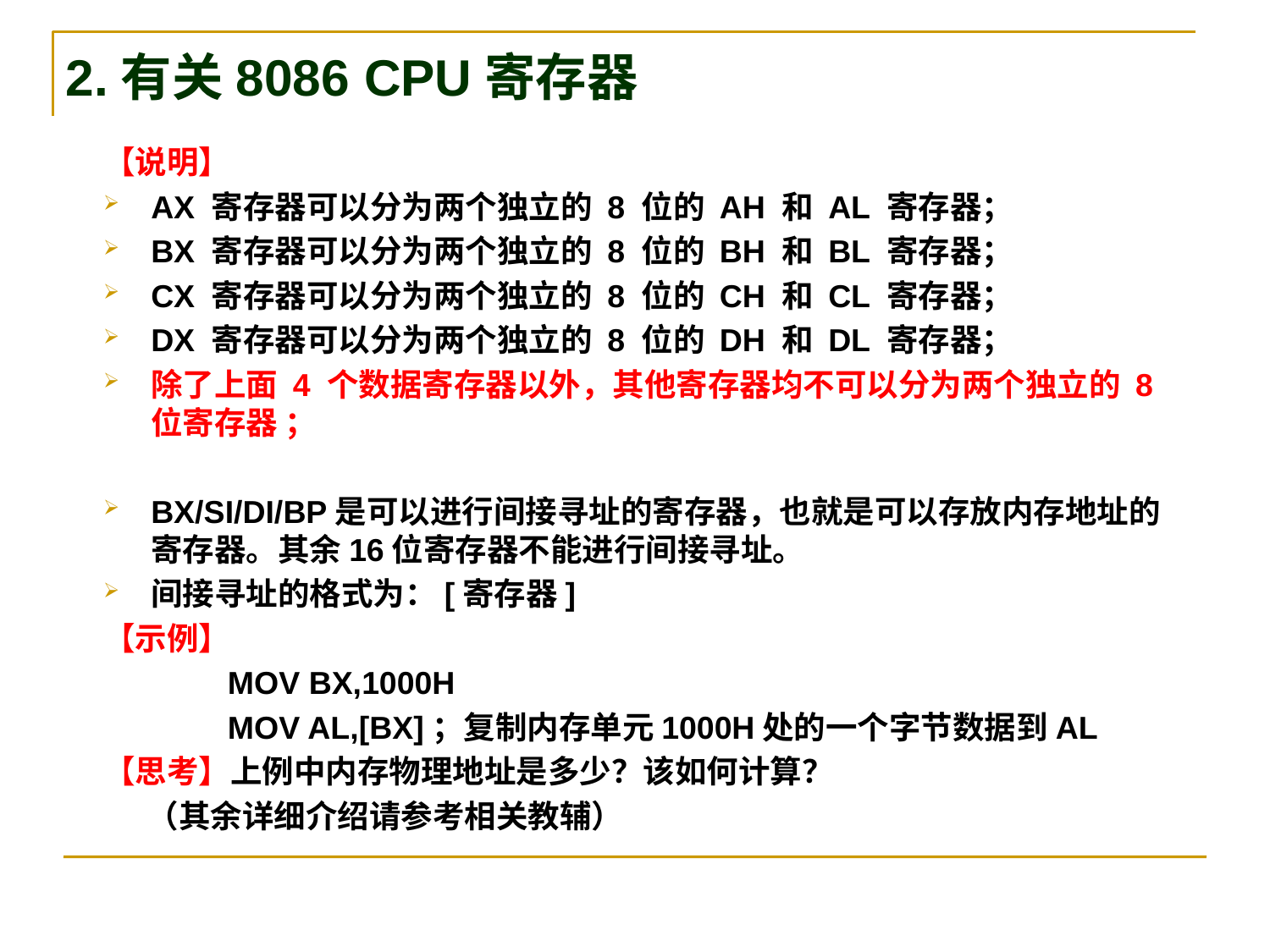

# 2.有关8086 CPU寄存器
【说明】
AX 寄存器可以分为两个独立的 8 位的 AH 和 AL 寄存器；
BX 寄存器可以分为两个独立的 8 位的 BH 和 BL 寄存器；
CX 寄存器可以分为两个独立的 8 位的 CH 和 CL 寄存器；
DX 寄存器可以分为两个独立的 8 位的 DH 和 DL 寄存器；
除了上面 4 个数据寄存器以外，其他寄存器均不可以分为两个独立的 8 位寄存器 ；

BX/SI/DI/BP是可以进行间接寻址的寄存器，也就是可以存放内存地址的寄存器。其余16位寄存器不能进行间接寻址。
间接寻址的格式为：[寄存器]
【示例】
              MOV BX,1000H
              MOV AL,[BX]；复制内存单元1000H处的一个字节数据到AL
【思考】上例中内存物理地址是多少？该如何计算？
     （其余详细介绍请参考相关教辅）